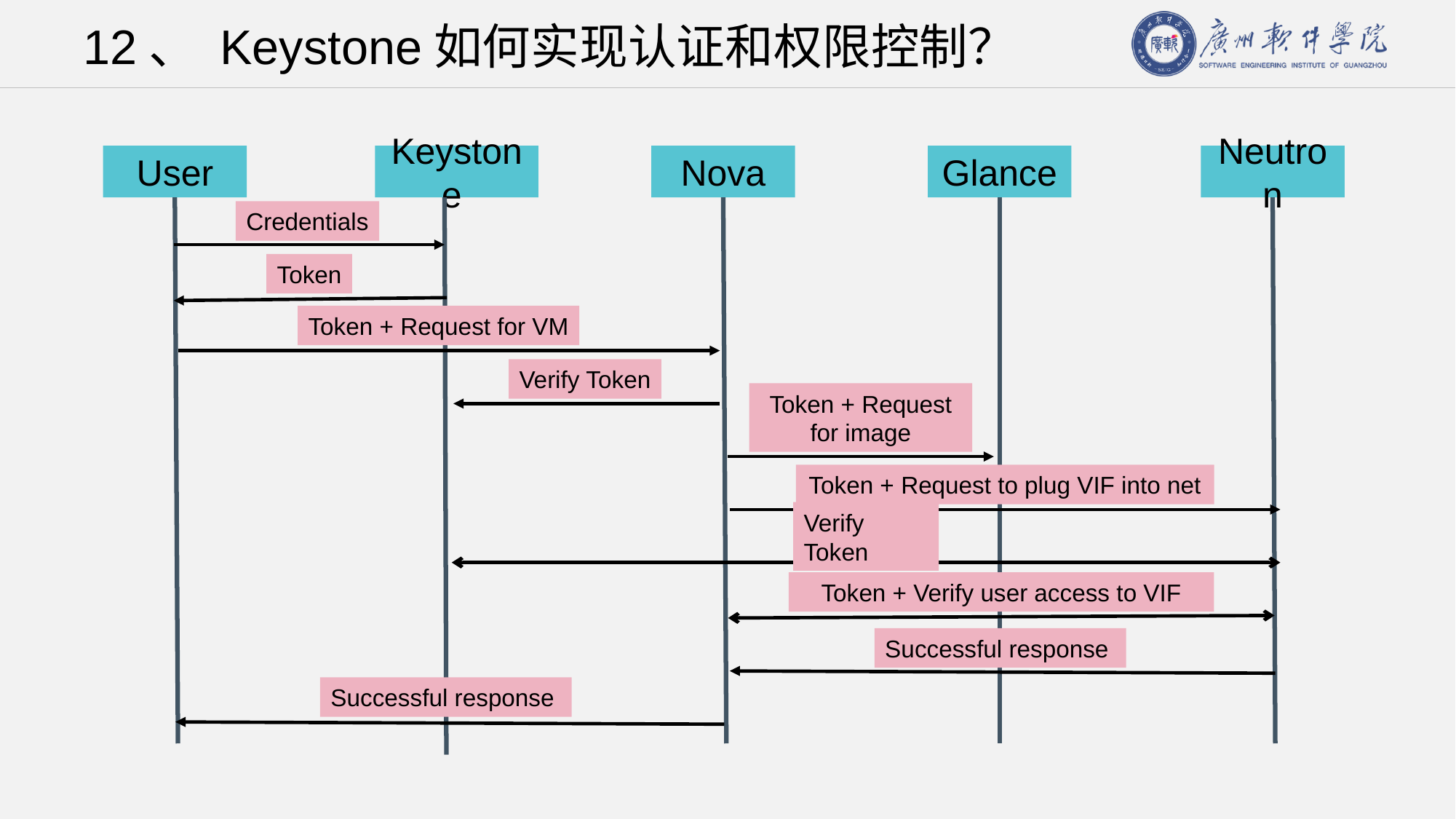

# 12、 Keystone如何实现认证和权限控制？
User
Keystone
Nova
Glance
Neutron
Credentials
Token
Token + Request for VM
Verify Token
Token + Request for image
Token + Request to plug VIF into net
Verify Token
Token + Verify user access to VIF
Successful response
Successful response